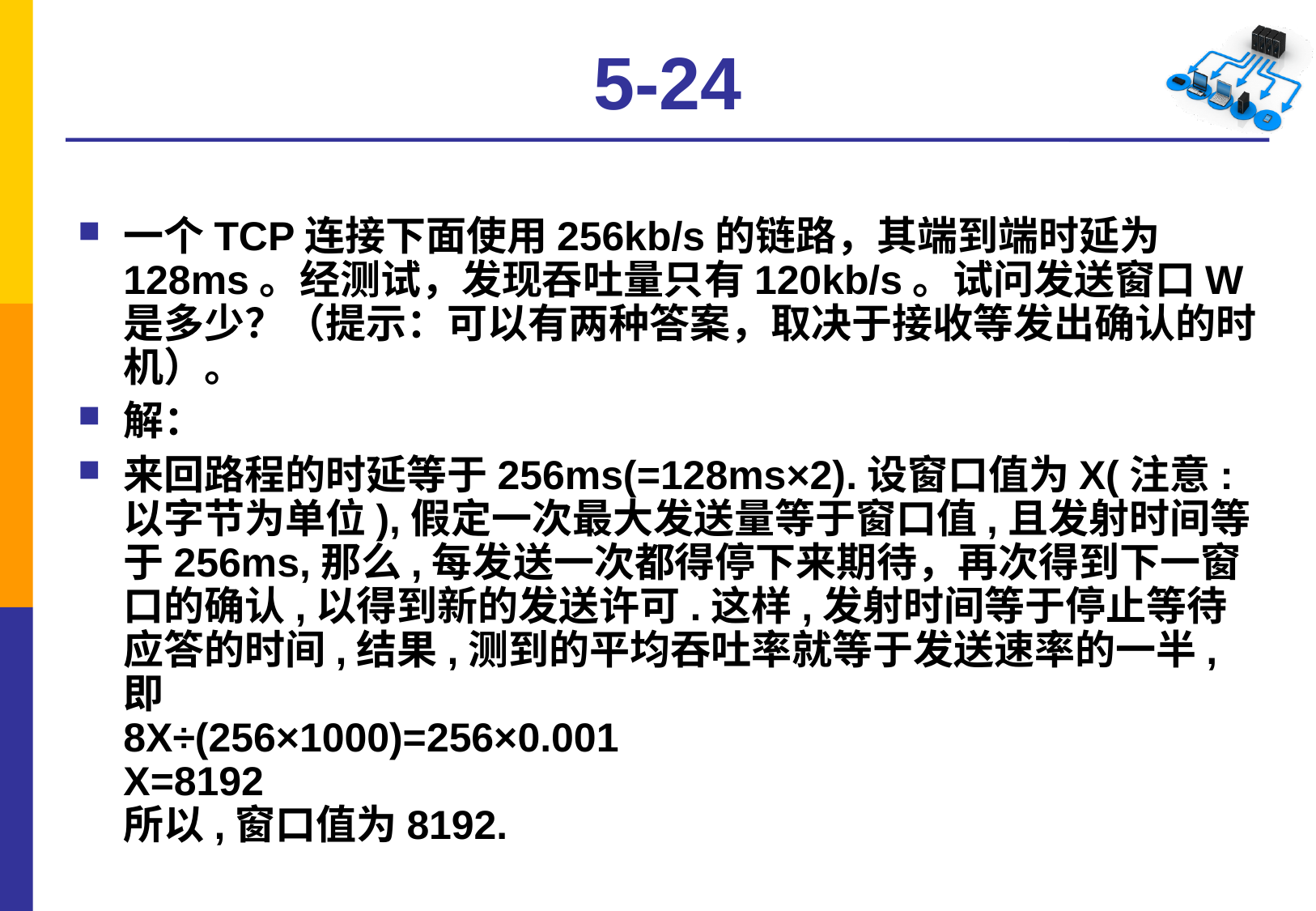

5-24

一个TCP连接下面使用256kb/s的链路，其端到端时延为128ms。经测试，发现吞吐量只有120kb/s。试问发送窗口W是多少？（提示：可以有两种答案，取决于接收等发出确认的时机）。
解：
来回路程的时延等于256ms(=128ms×2).设窗口值为X(注意:以字节为单位),假定一次最大发送量等于窗口值,且发射时间等于256ms,那么,每发送一次都得停下来期待，再次得到下一窗口的确认,以得到新的发送许可.这样,发射时间等于停止等待应答的时间,结果,测到的平均吞吐率就等于发送速率的一半,即
8X÷(256×1000)=256×0.001
X=8192
所以,窗口值为8192.